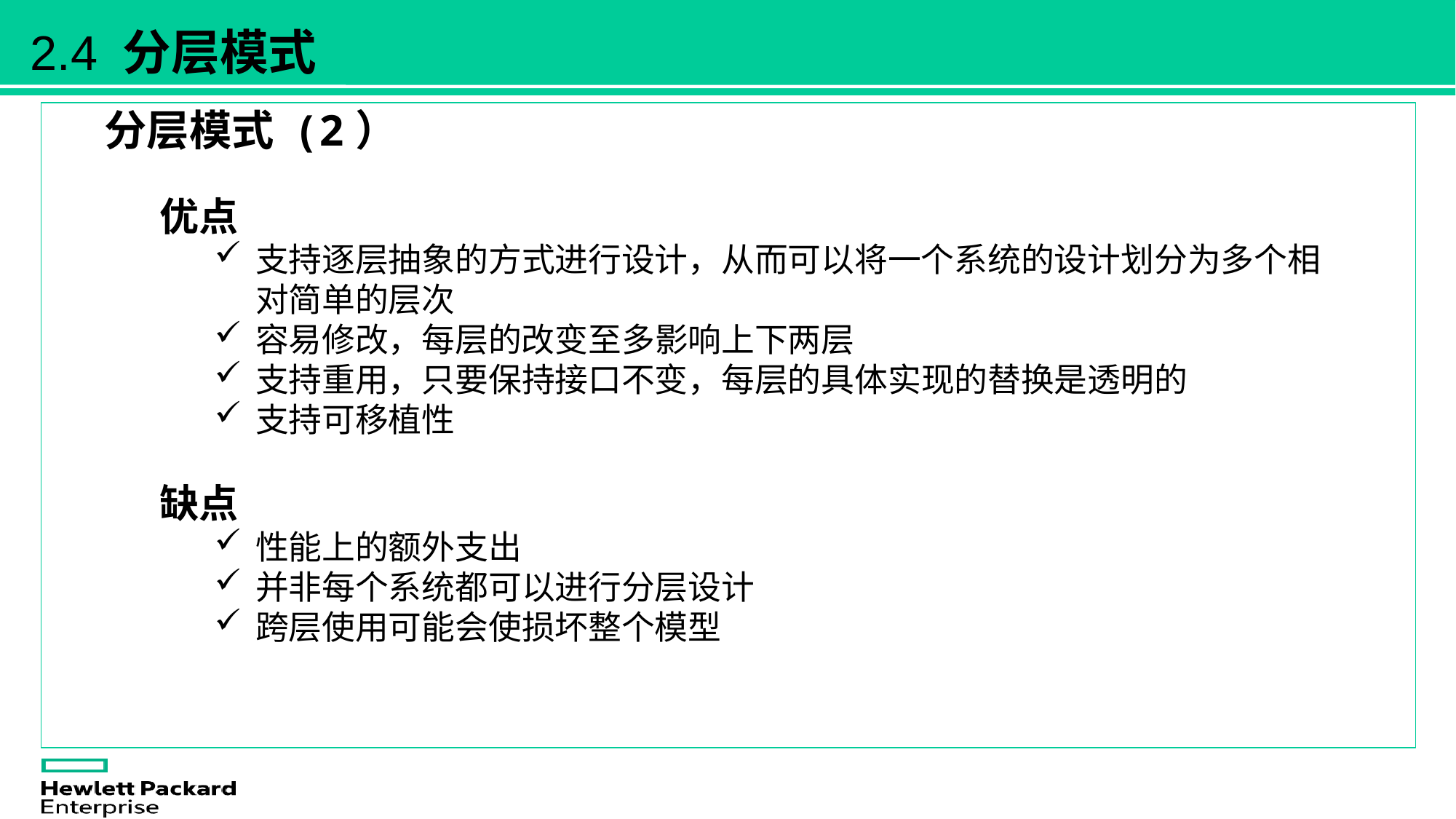

2.4 分层模式

分层模式 (2）
优点
支持逐层抽象的方式进行设计，从而可以将一个系统的设计划分为多个相对简单的层次
容易修改，每层的改变至多影响上下两层
支持重用，只要保持接口不变，每层的具体实现的替换是透明的
支持可移植性

缺点
性能上的额外支出
并非每个系统都可以进行分层设计
跨层使用可能会使损坏整个模型